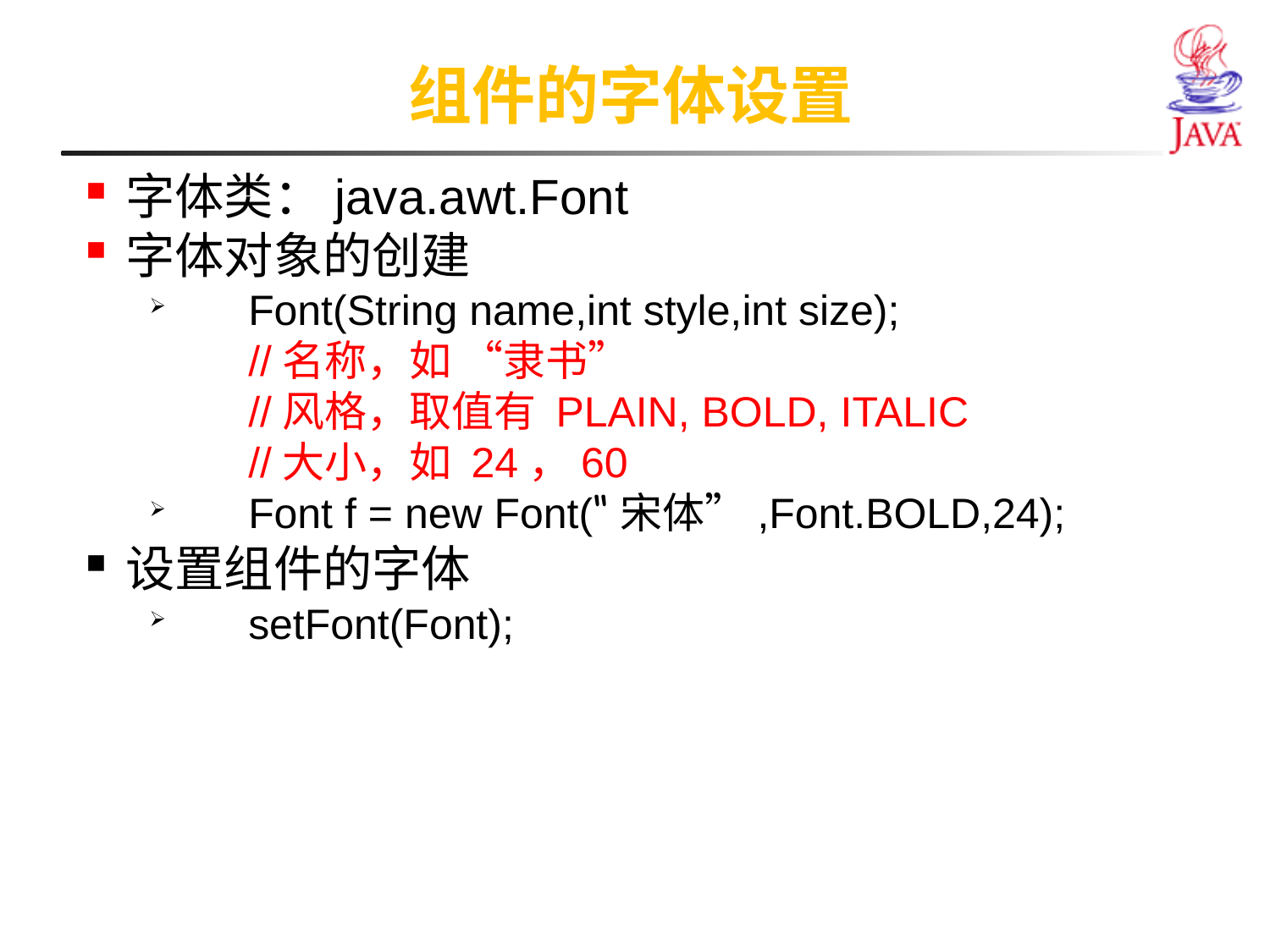

组件的字体设置

字体类：java.awt.Font
字体对象的创建
Font(String name,int style,int size);
//名称，如 “隶书”
//风格，取值有 PLAIN, BOLD, ITALIC
//大小，如 24，60
Font f = new Font(“宋体”,Font.BOLD,24);
设置组件的字体
setFont(Font);